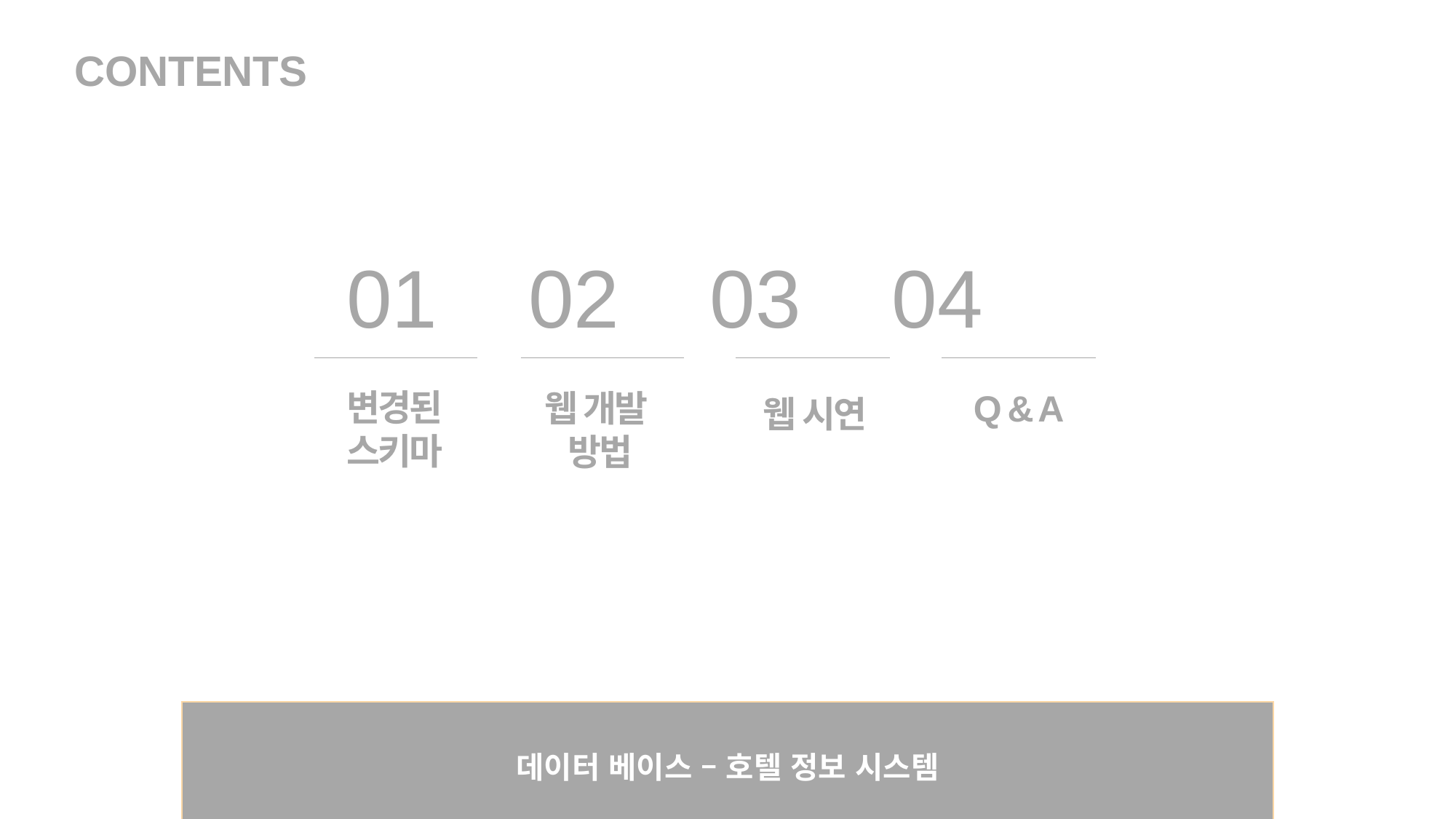

CONTENTS
 01    02    03    04
변경된
스키마
웹 개발
방법
Q & A
웹 시연
데이터 베이스 – 호텔 정보 시스템